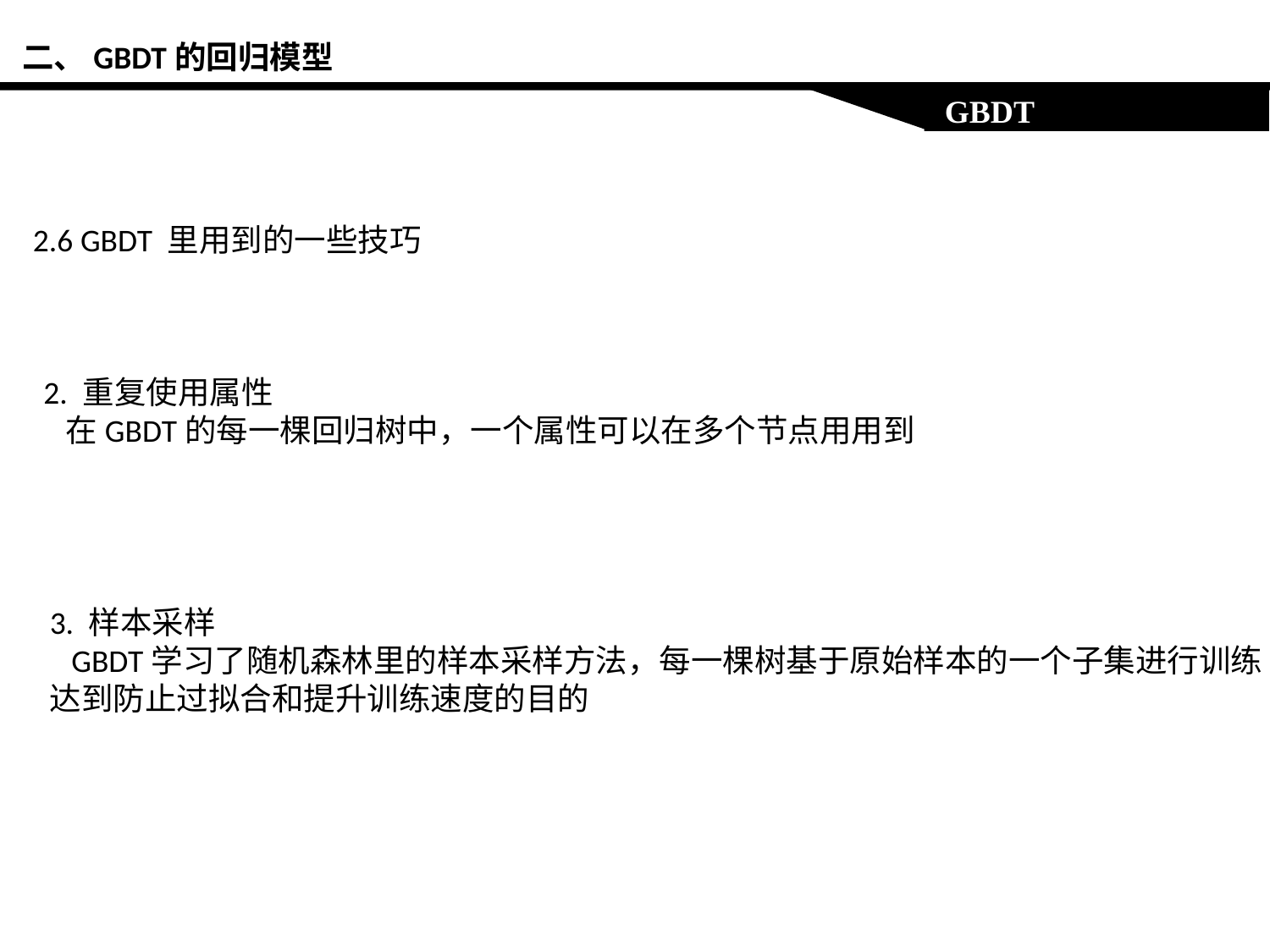

二、GBDT的回归模型

 GBDT
2.6 GBDT 里用到的一些技巧

2. 重复使用属性
  在GBDT的每一棵回归树中，一个属性可以在多个节点用用到
3. 样本采样
   GBDT学习了随机森林里的样本采样方法，每一棵树基于原始样本的一个子集进行训练
达到防止过拟合和提升训练速度的目的